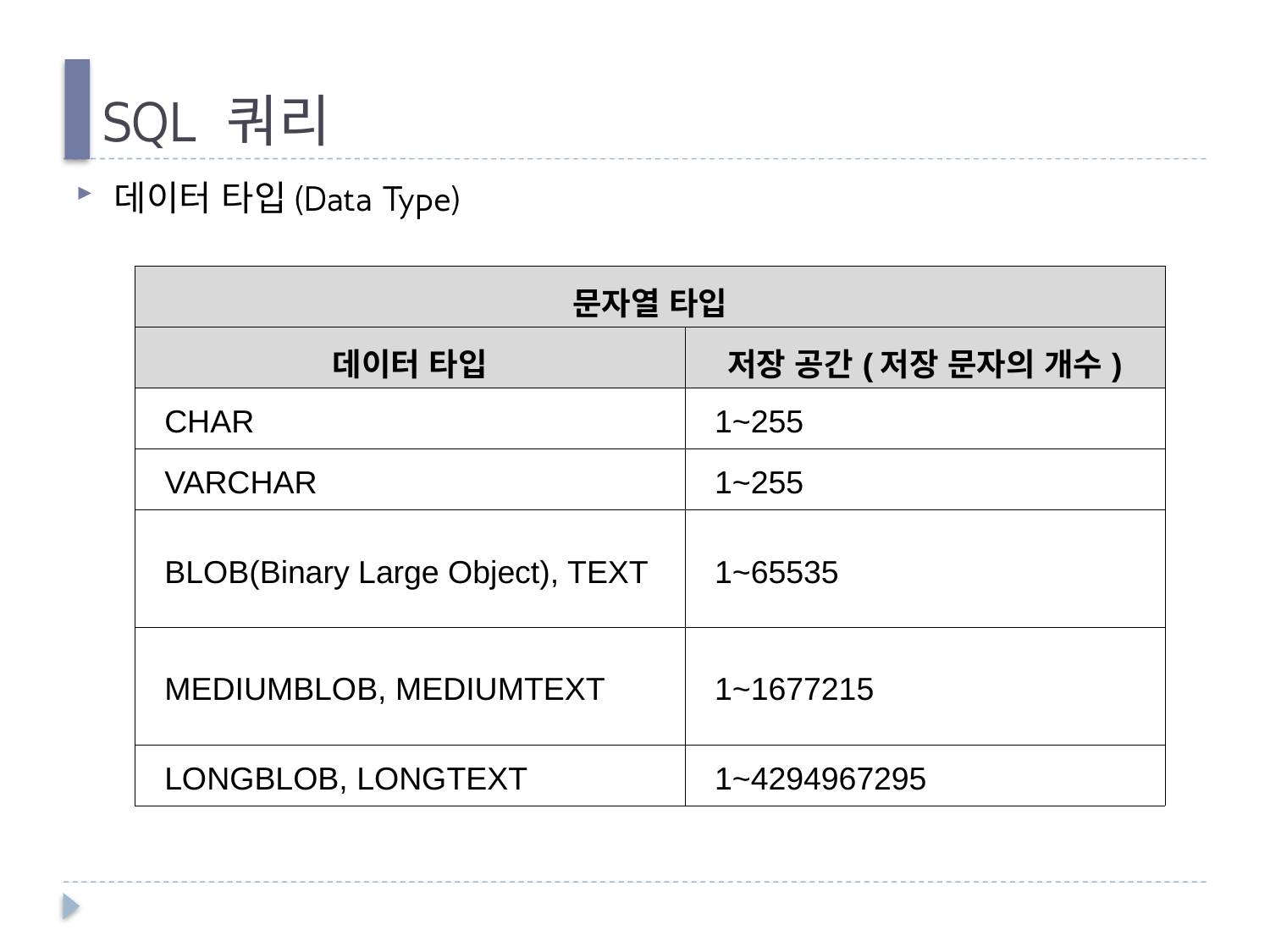

# SQL 쿼리
데이터 타입(Data Type)
| 문자열 타입 |  |
| --- | --- |
| 데이터 타입 | 저장 공간(저장 문자의 개수) |
| CHAR | 1~255 |
| VARCHAR | 1~255 |
| BLOB(Binary Large Object), TEXT | 1~65535 |
| MEDIUMBLOB, MEDIUMTEXT | 1~1677215 |
| LONGBLOB, LONGTEXT | 1~4294967295 |